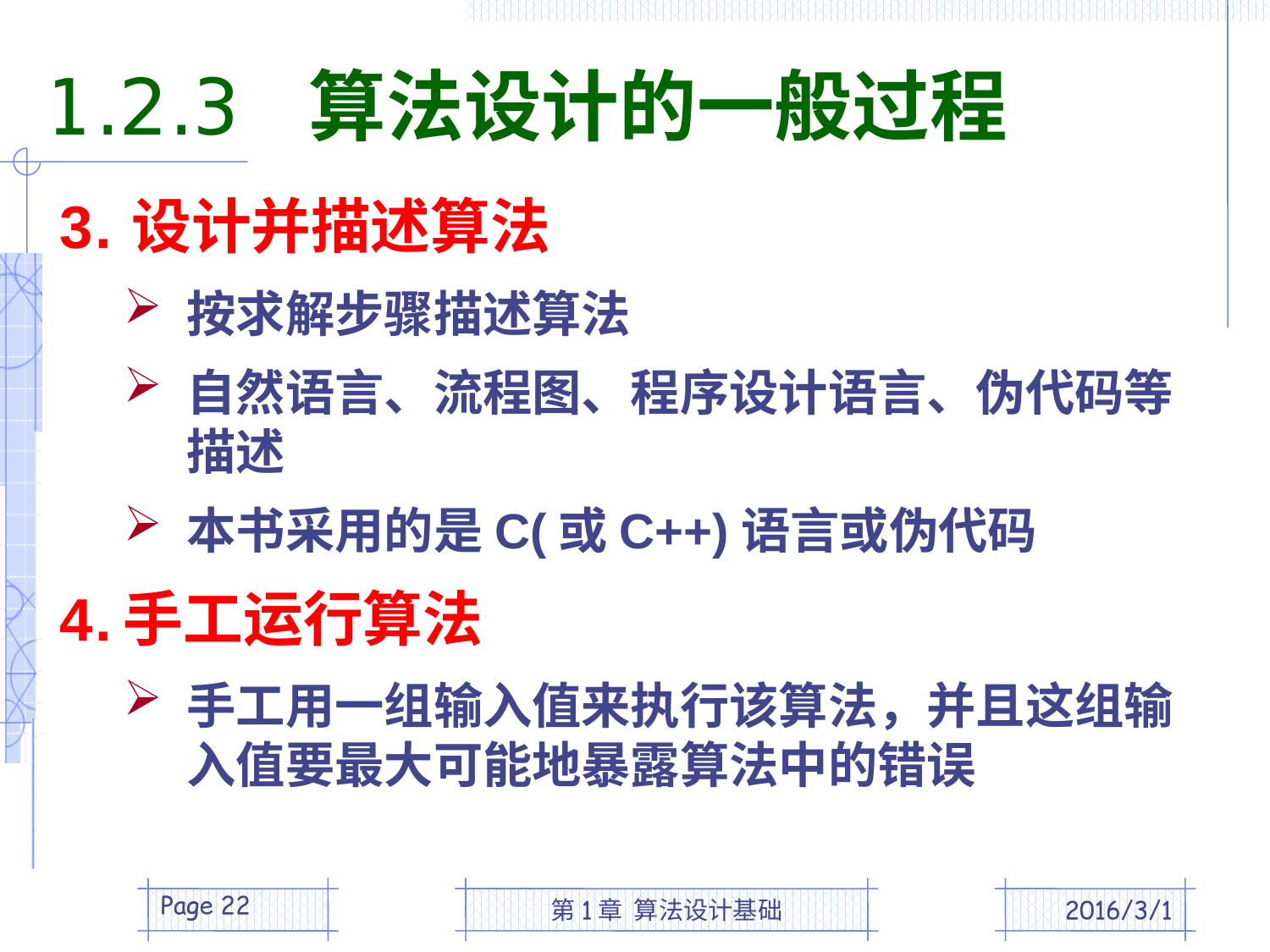

1.2.3  算法设计的一般过程
设计并描述算法
按求解步骤描述算法
自然语言、流程图、程序设计语言、伪代码等描述
本书采用的是C(或C++)语言或伪代码
手工运行算法
手工用一组输入值来执行该算法，并且这组输入值要最大可能地暴露算法中的错误
Page 22
第1章  算法设计基础
2016/3/1